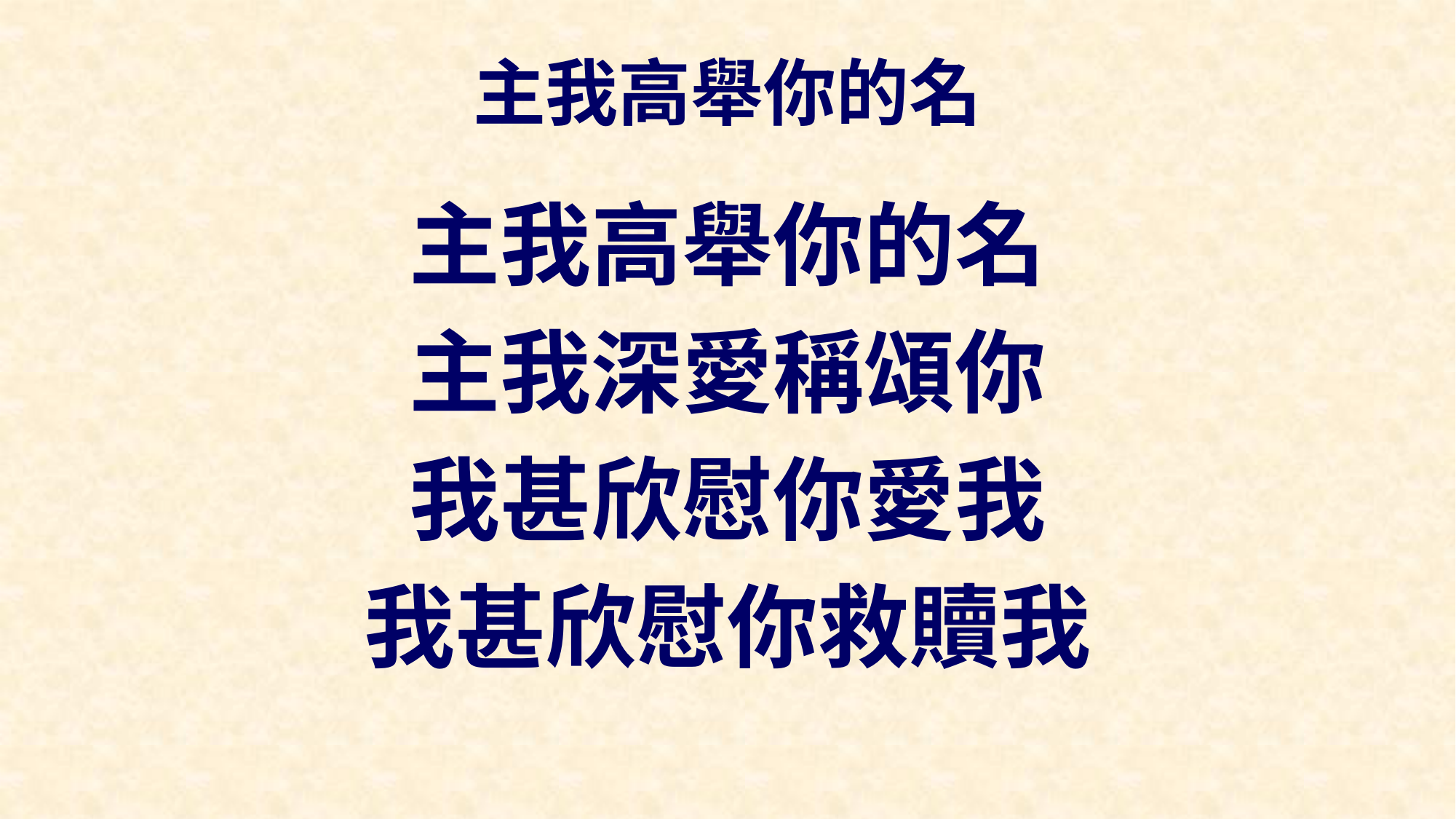

# 主我高舉你的名
主我高舉你的名
主我深愛稱頌你
我甚欣慰你愛我
我甚欣慰你救贖我